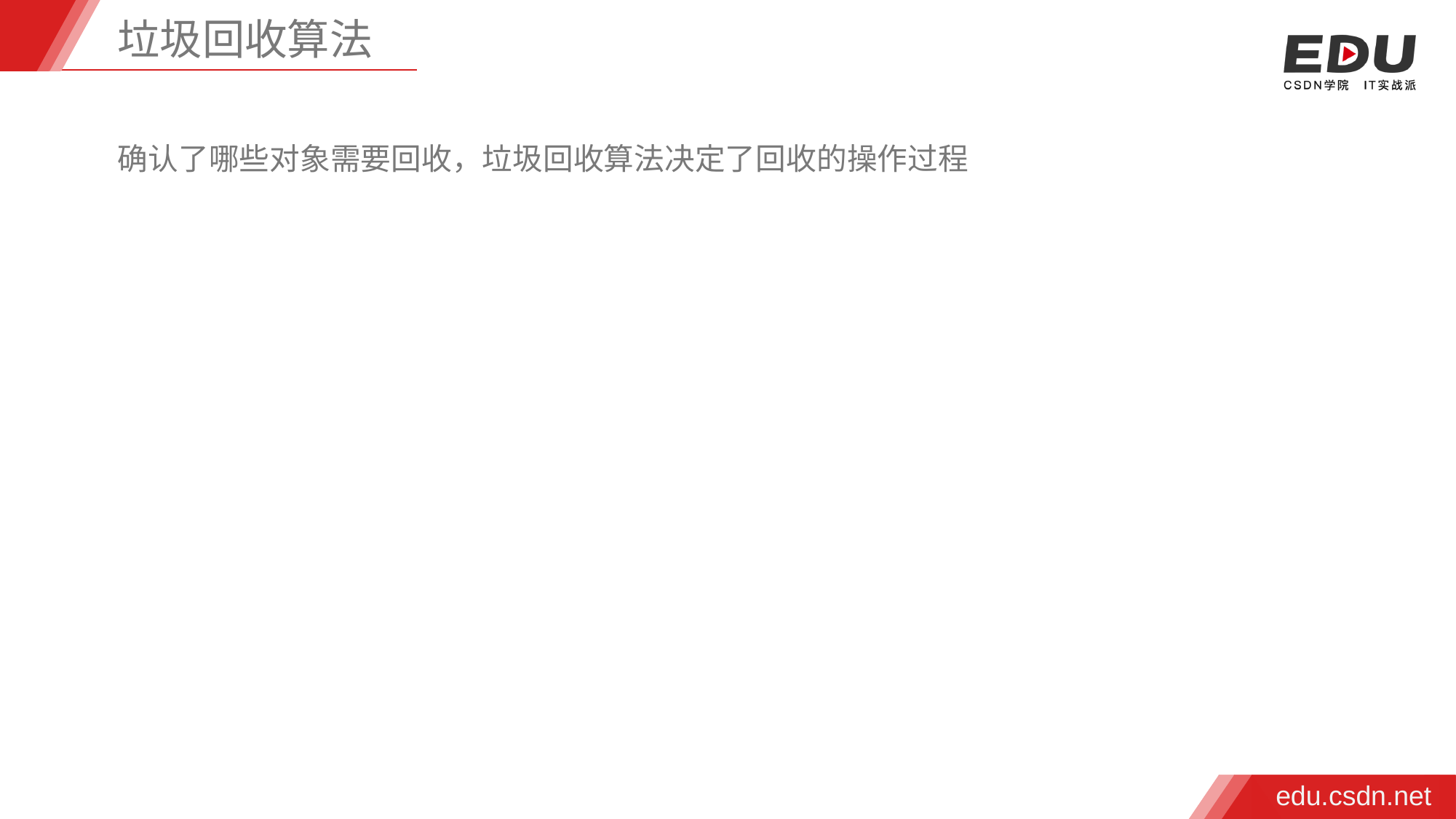

垃圾回收算法
确认了哪些对象需要回收，垃圾回收算法决定了回收的操作过程
edu.csdn.net